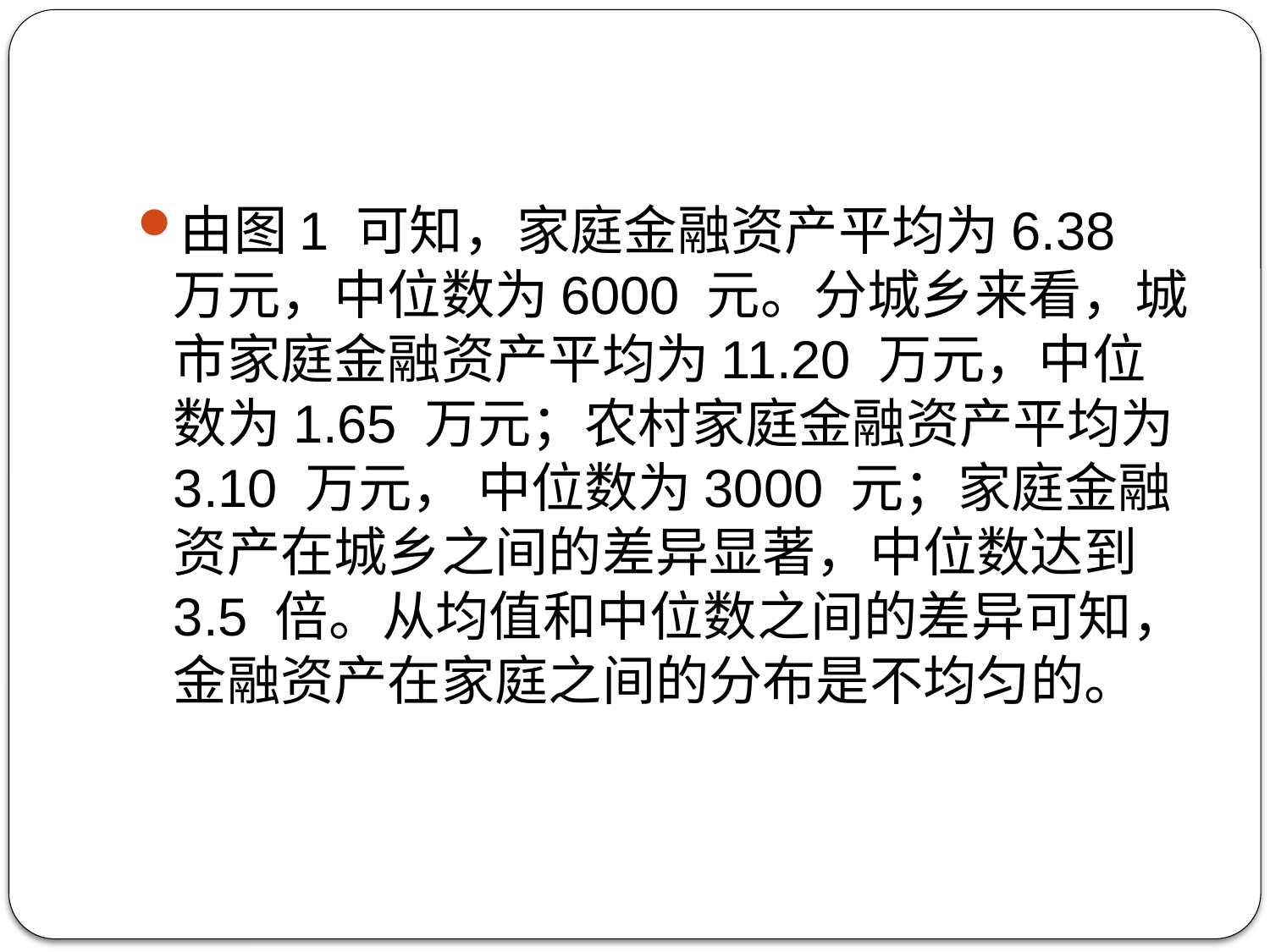

由图1 可知，家庭金融资产平均为6.38 万元，中位数为6000 元。分城乡来看，城市家庭金融资产平均为11.20 万元，中位数为1.65 万元；农村家庭金融资产平均为3.10 万元， 中位数为3000 元；家庭金融资产在城乡之间的差异显著，中位数达到3.5 倍。从均值和中位数之间的差异可知，金融资产在家庭之间的分布是不均匀的。
22